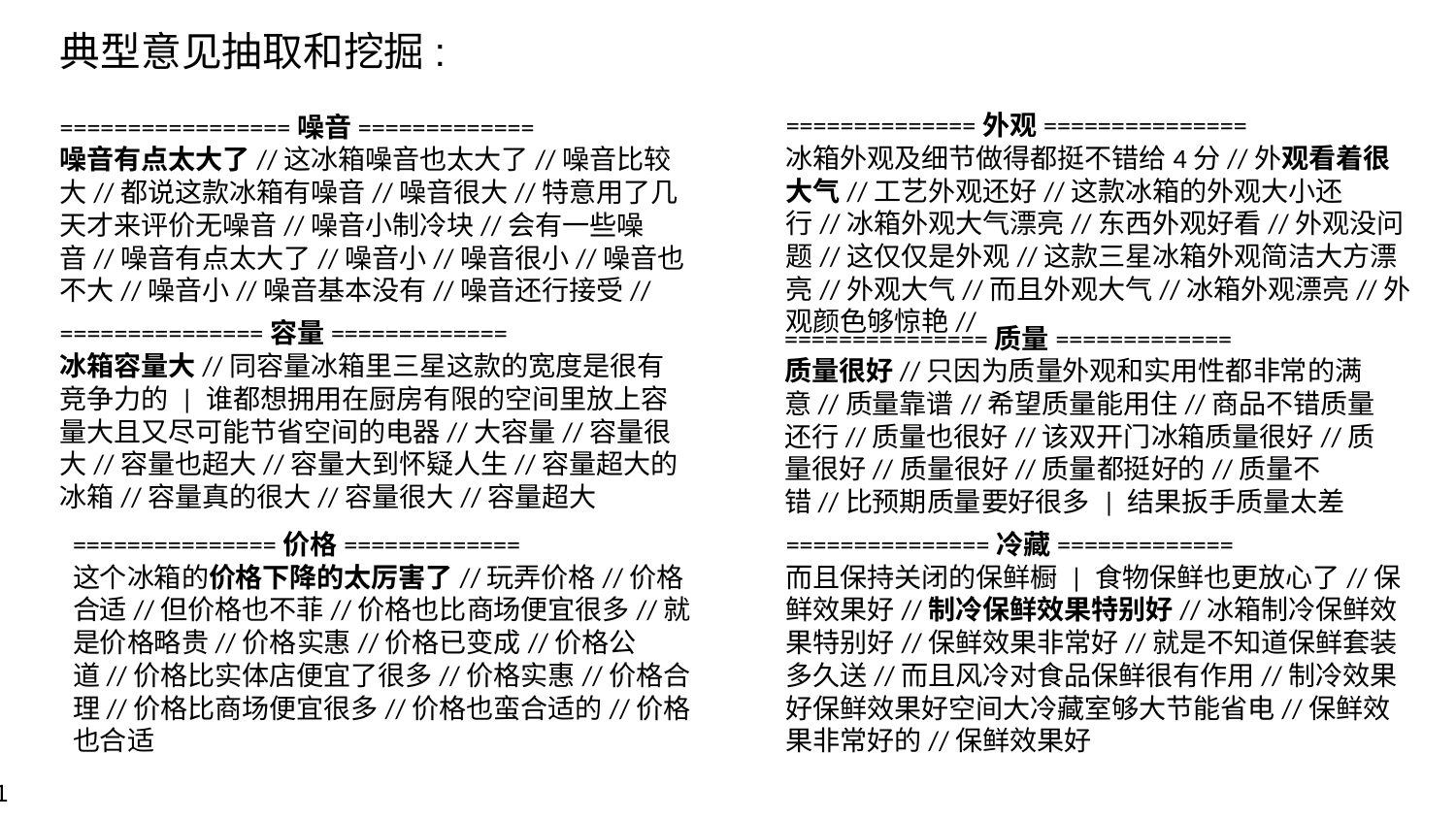

# 典型意见抽取和挖掘:
==============外观===============
冰箱外观及细节做得都挺不错给4分//外观看着很大气//工艺外观还好//这款冰箱的外观大小还行//冰箱外观大气漂亮//东西外观好看//外观没问题//这仅仅是外观//这款三星冰箱外观简洁大方漂亮//外观大气//而且外观大气//冰箱外观漂亮//外观颜色够惊艳//
=================噪音=============
噪音有点太大了//这冰箱噪音也太大了//噪音比较大//都说这款冰箱有噪音//噪音很大//特意用了几天才来评价无噪音//噪音小制冷块//会有一些噪音//噪音有点太大了//噪音小//噪音很小//噪音也不大//噪音小//噪音基本没有//噪音还行接受//
===============容量=============
冰箱容量大//同容量冰箱里三星这款的宽度是很有竞争力的 | 谁都想拥用在厨房有限的空间里放上容量大且又尽可能节省空间的电器//大容量//容量很大//容量也超大//容量大到怀疑人生//容量超大的冰箱//容量真的很大//容量很大//容量超大
===============质量=============
质量很好//只因为质量外观和实用性都非常的满意//质量靠谱//希望质量能用住//商品不错质量还行//质量也很好//该双开门冰箱质量很好//质量很好//质量很好//质量都挺好的//质量不错//比预期质量要好很多 | 结果扳手质量太差
===============价格=============
这个冰箱的价格下降的太厉害了//玩弄价格//价格合适//但价格也不菲//价格也比商场便宜很多//就是价格略贵//价格实惠//价格已变成//价格公道//价格比实体店便宜了很多//价格实惠//价格合理//价格比商场便宜很多//价格也蛮合适的//价格也合适
===============冷藏=============
而且保持关闭的保鲜橱 | 食物保鲜也更放心了//保鲜效果好//制冷保鲜效果特别好//冰箱制冷保鲜效果特别好//保鲜效果非常好//就是不知道保鲜套装多久送//而且风冷对食品保鲜很有作用//制冷效果好保鲜效果好空间大冷藏室够大节能省电//保鲜效果非常好的//保鲜效果好